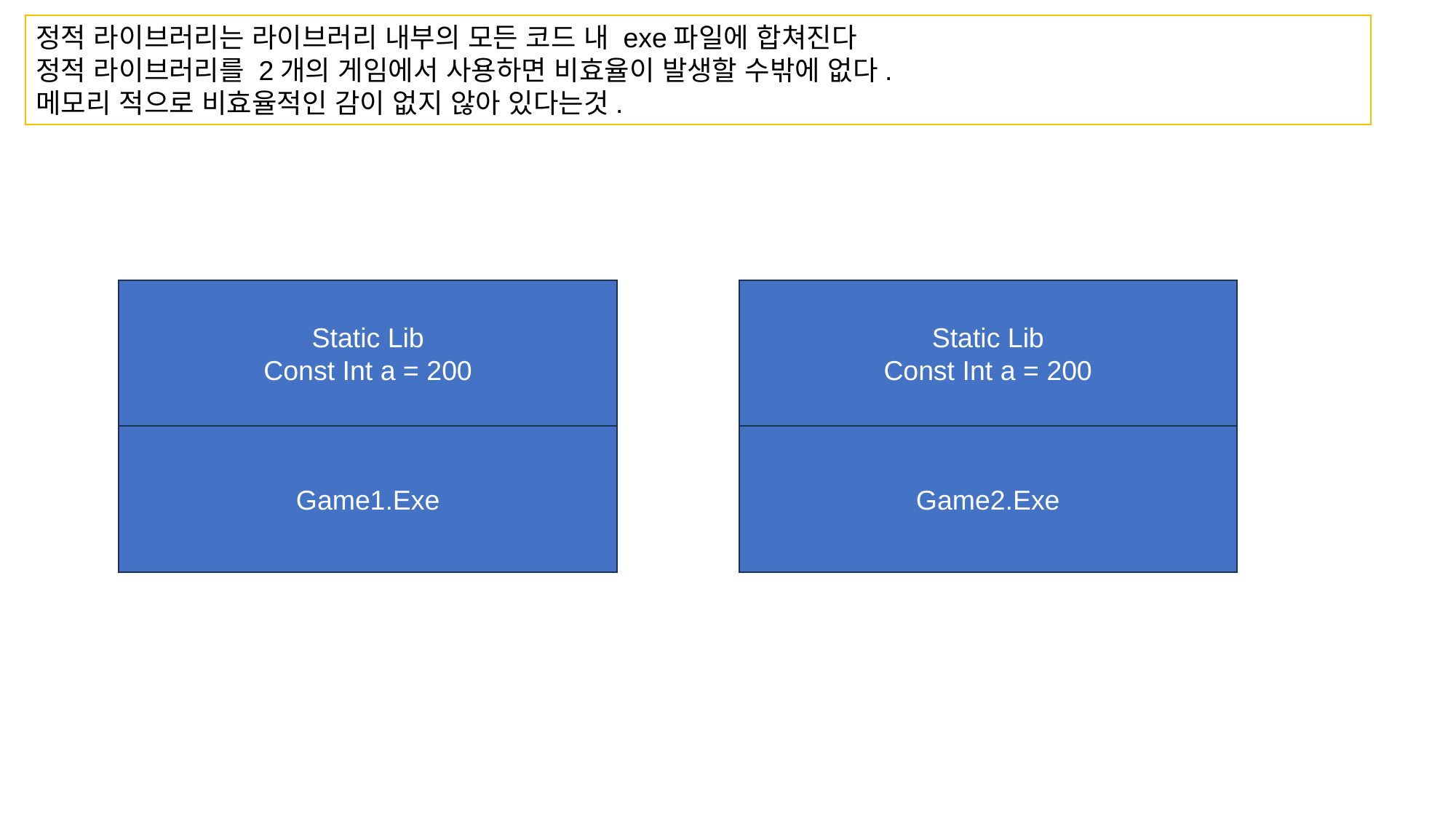

정적 라이브러리는 라이브러리 내부의 모든 코드 내 exe파일에 합쳐진다
정적 라이브러리를 2개의 게임에서 사용하면 비효율이 발생할 수밖에 없다.
메모리 적으로 비효율적인 감이 없지 않아 있다는것.
Static Lib
Const Int a = 200
Static Lib
Const Int a = 200
Game1.Exe
Game2.Exe